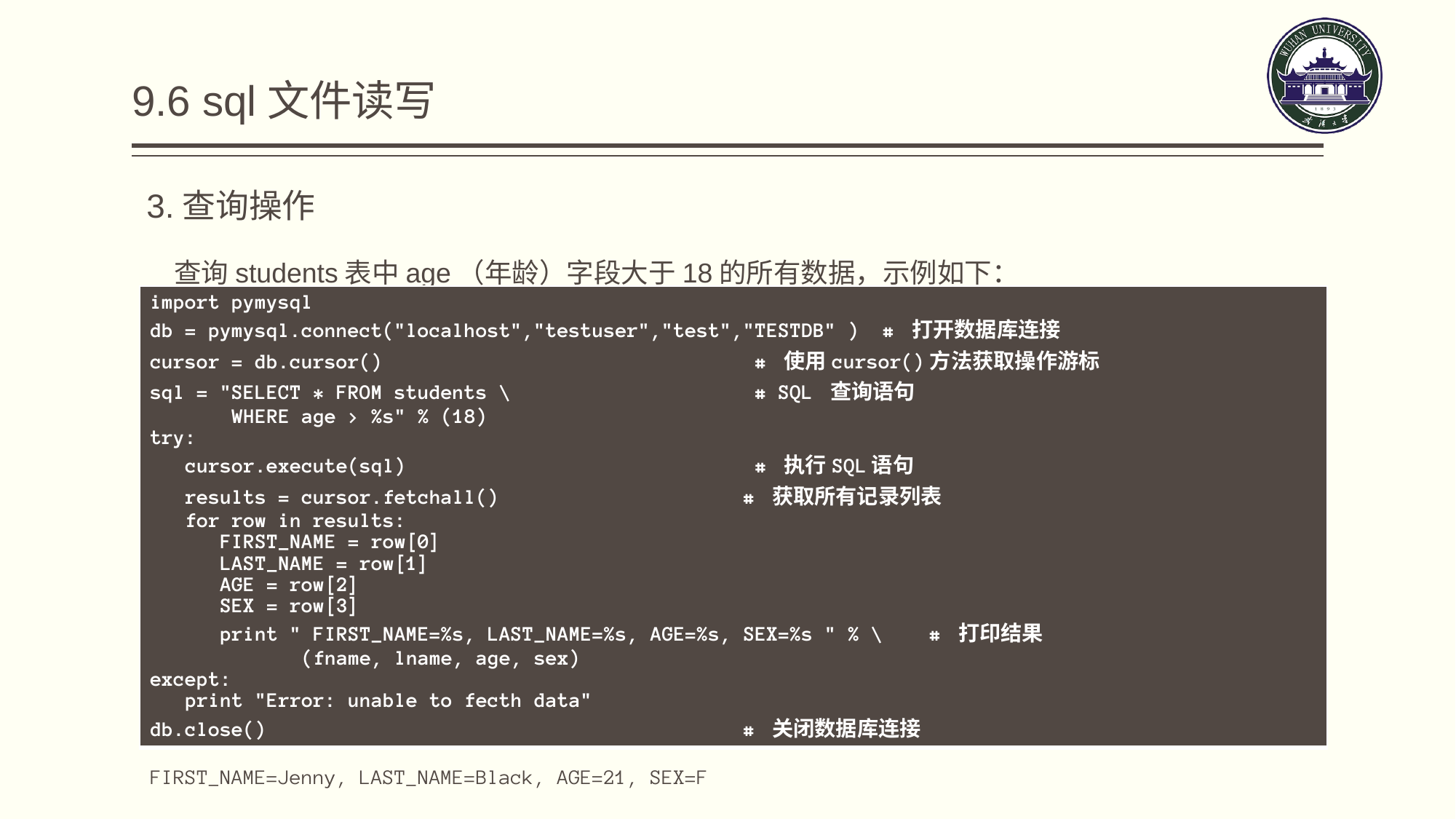

9.6 sql文件读写
3.查询操作
    查询students表中age（年龄）字段大于18的所有数据，示例如下：
| import pymysql db = pymysql.connect("localhost","testuser","test","TESTDB" ) # 打开数据库连接 cursor = db.cursor() # 使用cursor()方法获取操作游标 sql = "SELECT \* FROM students \ # SQL 查询语句 WHERE age > %s" % (18) try: cursor.execute(sql) # 执行SQL语句 results = cursor.fetchall() # 获取所有记录列表 for row in results: FIRST\_NAME = row[0] LAST\_NAME = row[1] AGE = row[2] SEX = row[3] print " FIRST\_NAME=%s, LAST\_NAME=%s, AGE=%s, SEX=%s " % \ # 打印结果 (fname, lname, age, sex) except: print "Error: unable to fecth data" db.close() # 关闭数据库连接 |
| --- |
FIRST_NAME=Jenny, LAST_NAME=Black, AGE=21, SEX=F